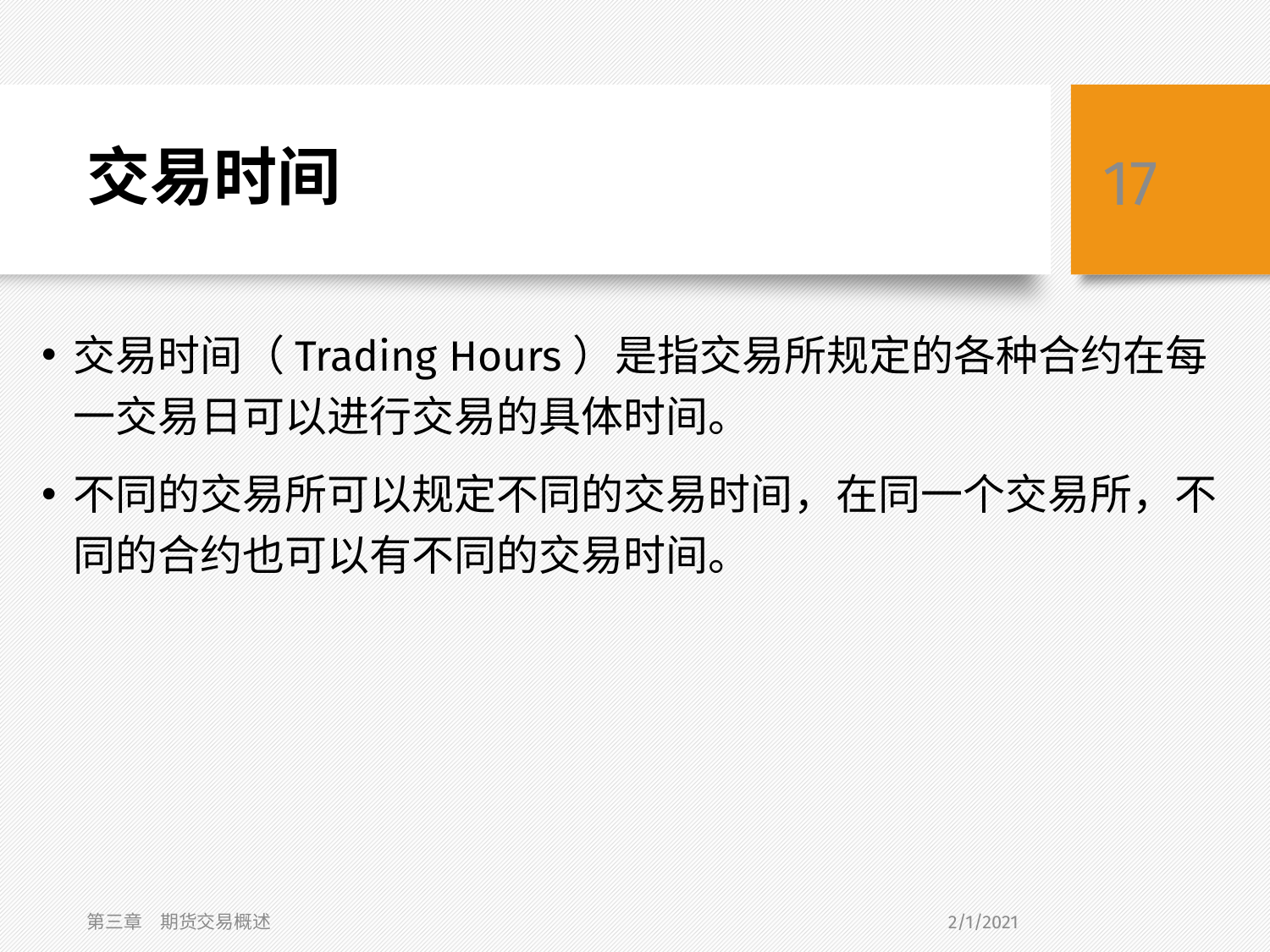

# 交易时间
17
交易时间（Trading Hours）是指交易所规定的各种合约在每一交易日可以进行交易的具体时间。
不同的交易所可以规定不同的交易时间，在同一个交易所，不同的合约也可以有不同的交易时间。

2/1/2021
第三章　期货交易概述